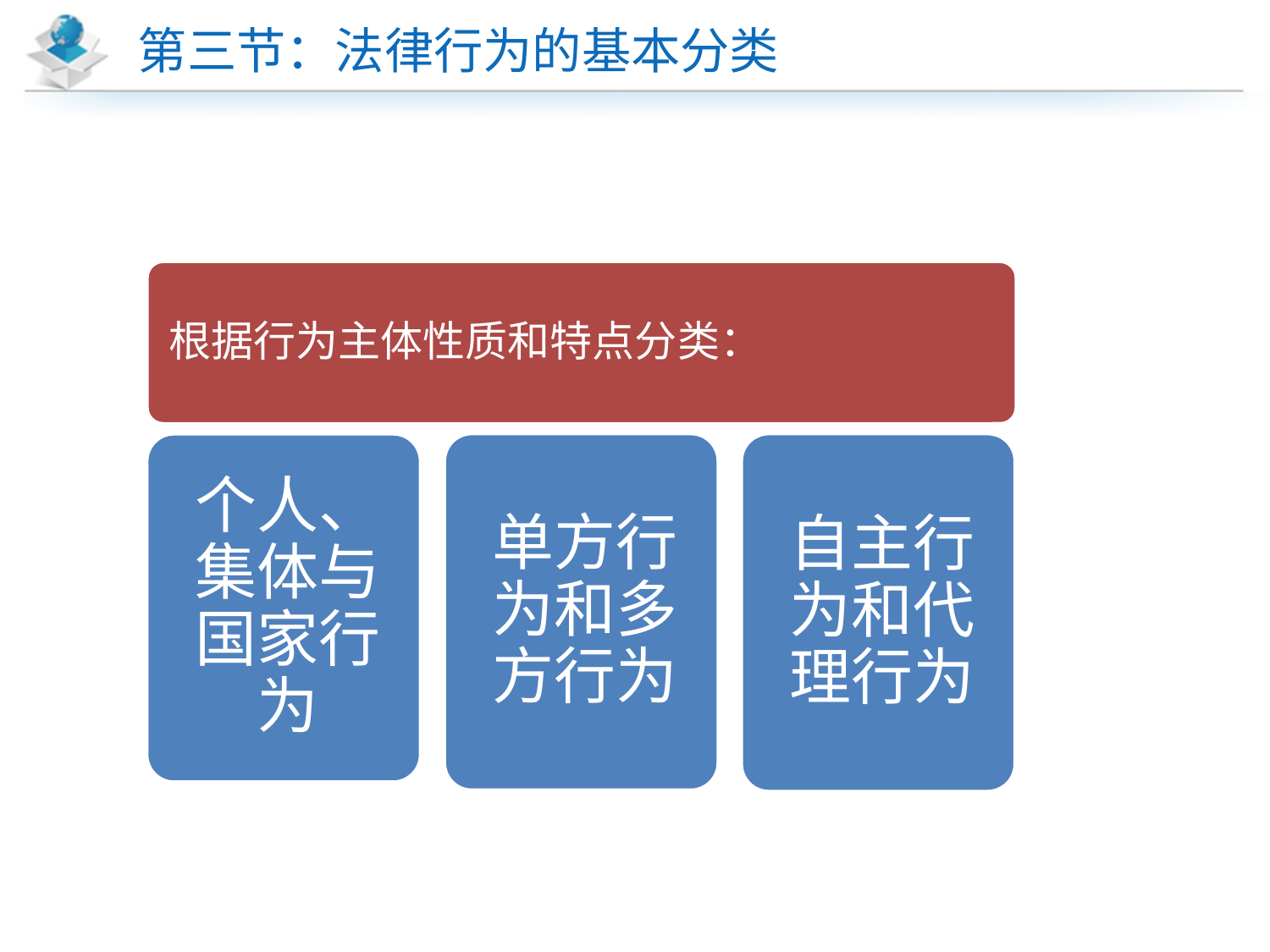

# 第三节：法律行为的基本分类
根据行为主体性质和特点分类：
个人、集体与国家行为
单方行为和多方行为
自主行为和代理行为